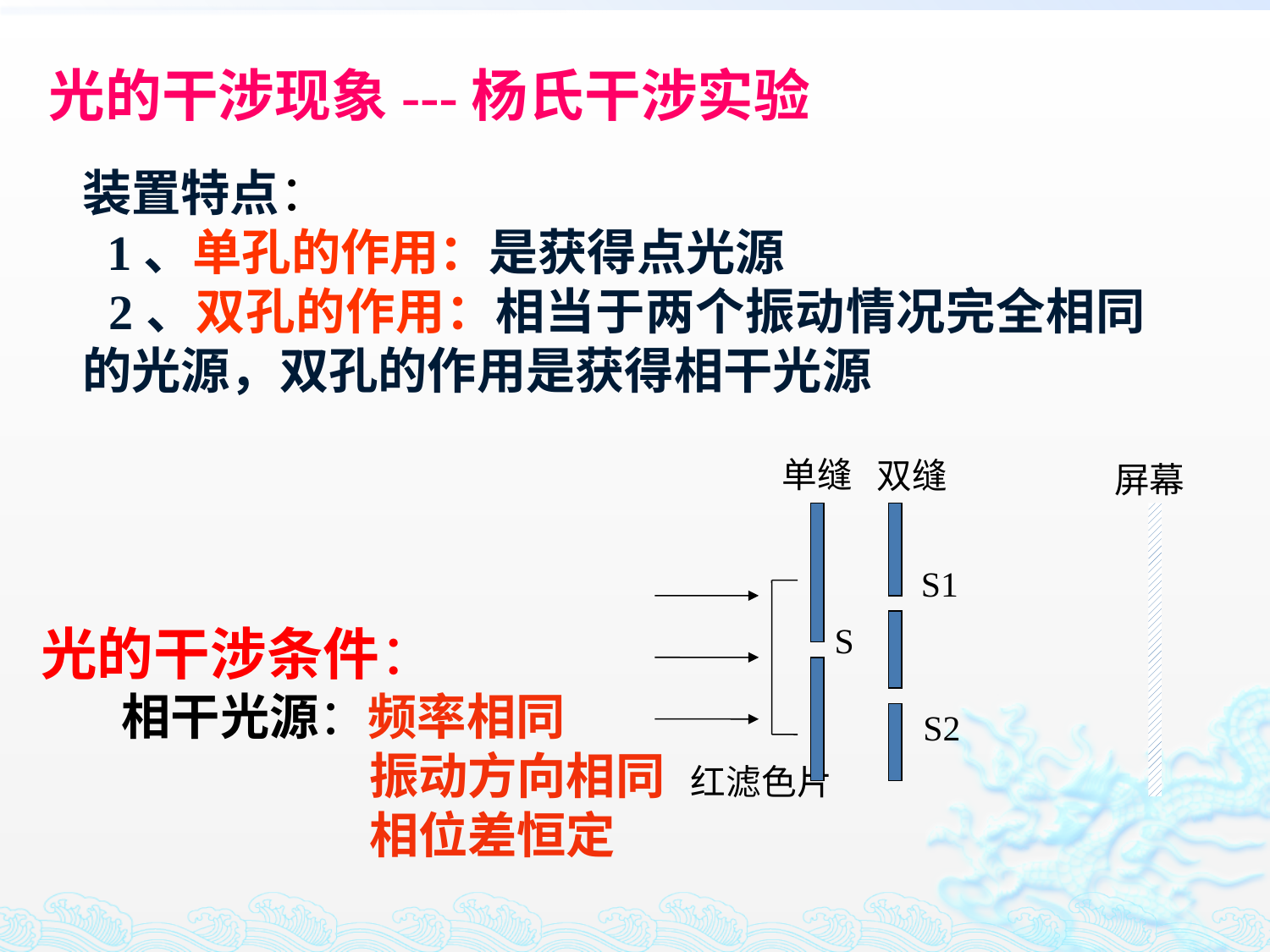

光的干涉现象---杨氏干涉实验
装置特点：
  1、单孔的作用：是获得点光源
  2、双孔的作用：相当于两个振动情况完全相同的光源，双孔的作用是获得相干光源

单缝
双缝
屏幕

S1
S
S2
红滤色片
光的干涉条件：
     相干光源：频率相同
                       振动方向相同
                       相位差恒定